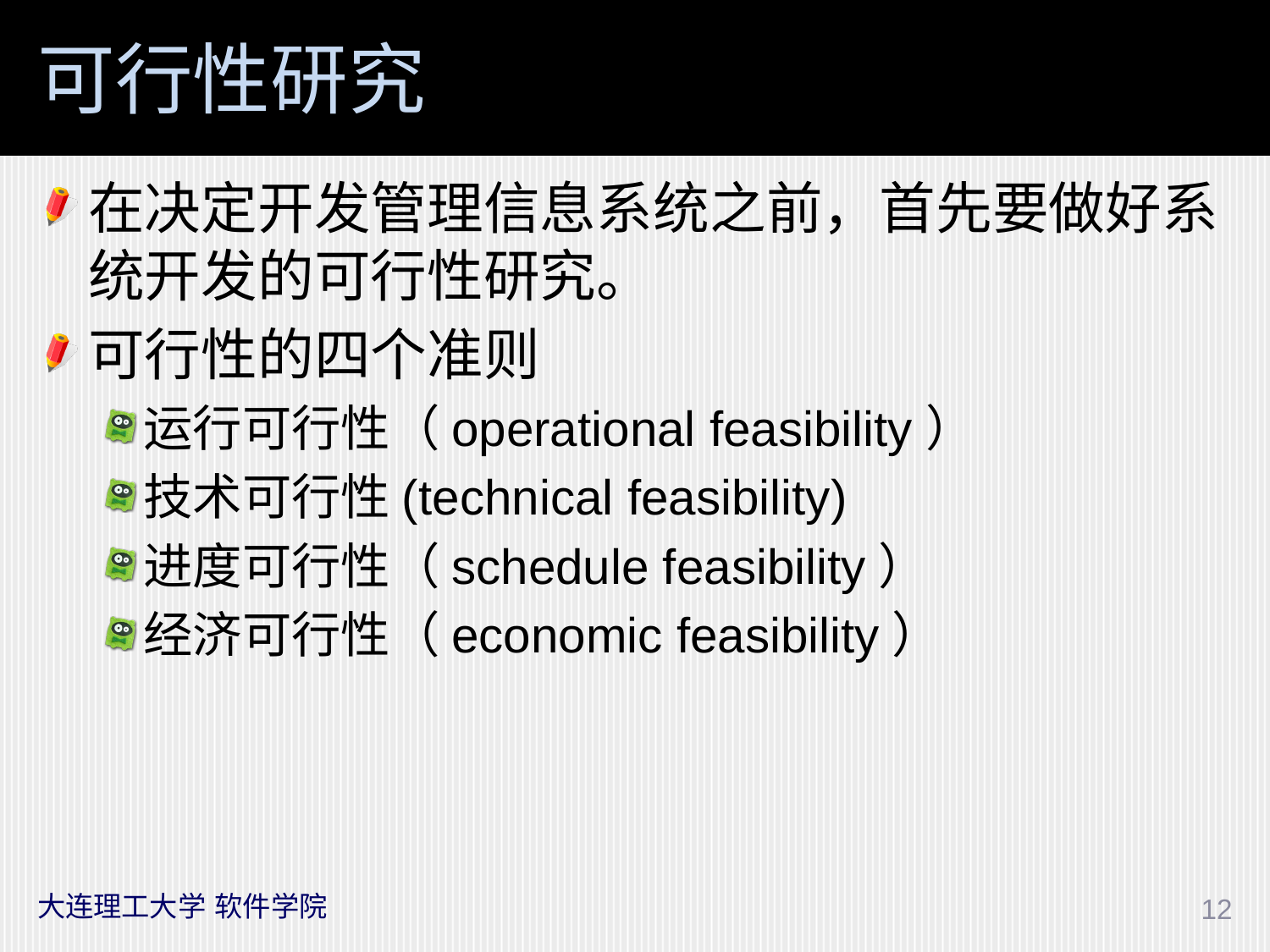

# 可行性研究
在决定开发管理信息系统之前，首先要做好系统开发的可行性研究。
可行性的四个准则
运行可行性（operational feasibility）
技术可行性(technical feasibility)
进度可行性（schedule feasibility）
经济可行性（economic feasibility）

大连理工大学 软件学院
12